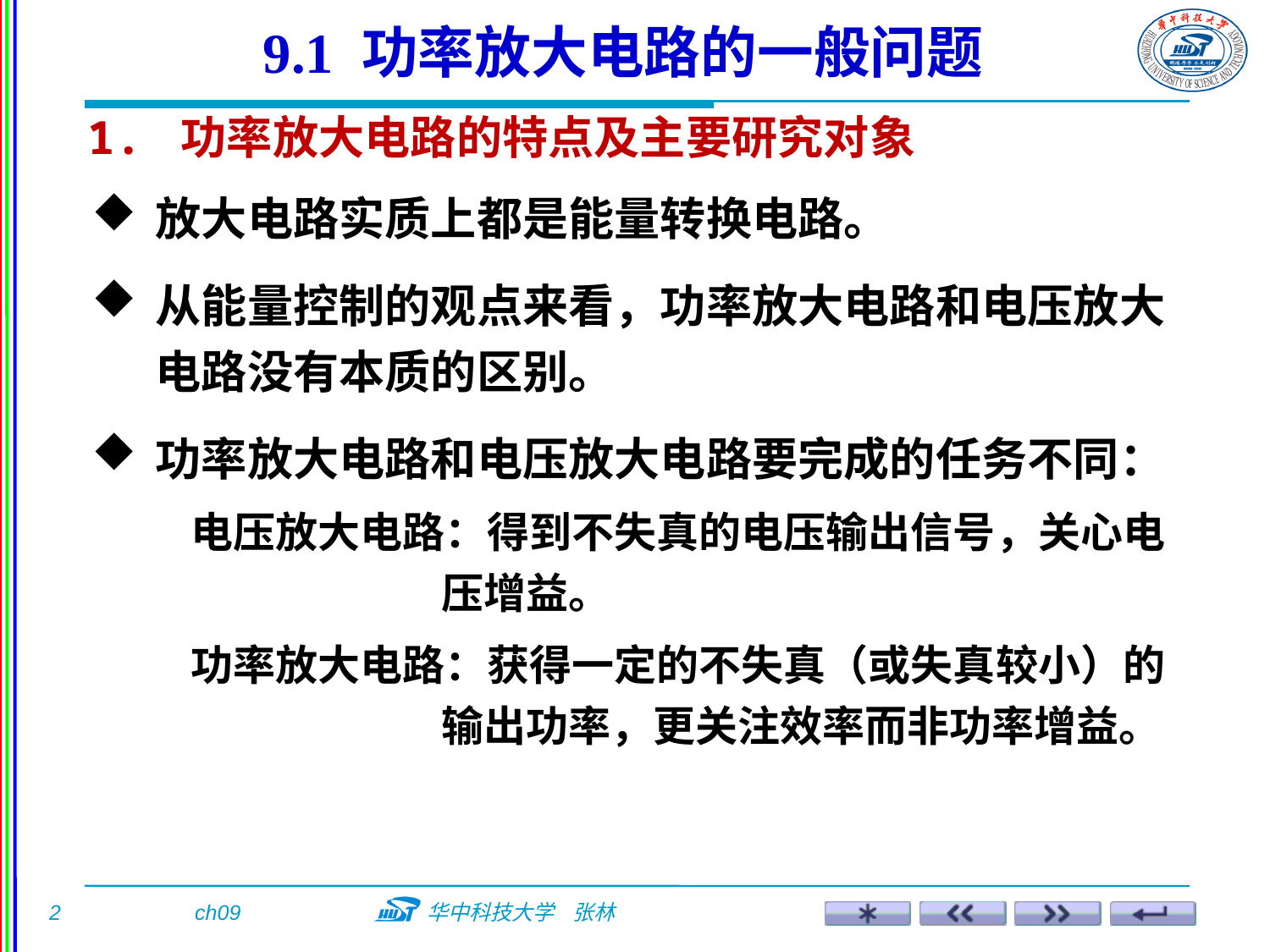

9.1 功率放大电路的一般问题
1. 功率放大电路的特点及主要研究对象
放大电路实质上都是能量转换电路。
从能量控制的观点来看，功率放大电路和电压放大电路没有本质的区别。
功率放大电路和电压放大电路要完成的任务不同：
电压放大电路：得到不失真的电压输出信号，关心电压增益。
功率放大电路：获得一定的不失真（或失真较小）的输出功率，更关注效率而非功率增益。